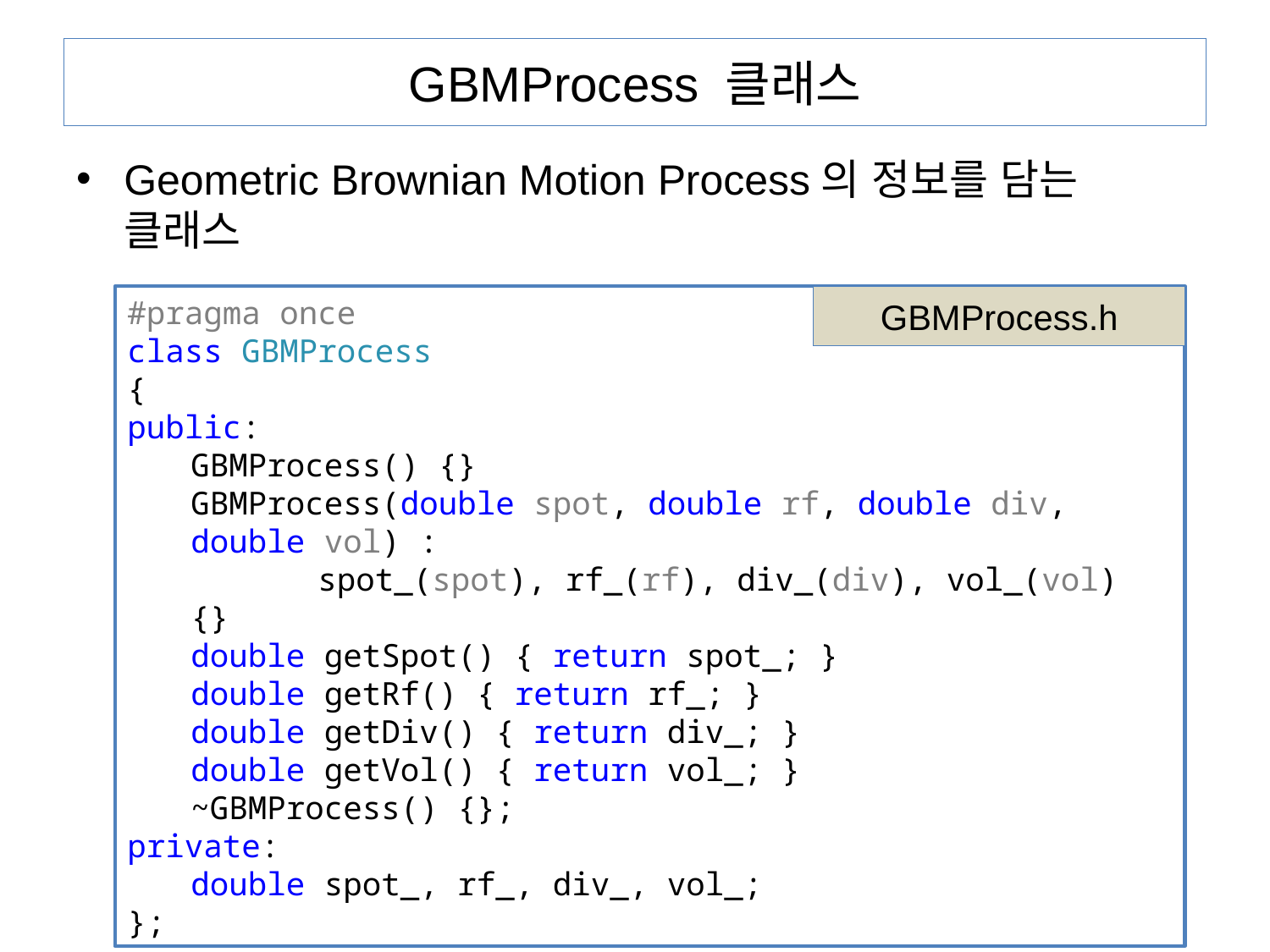

# GBMProcess 클래스
Geometric Brownian Motion Process의 정보를 담는 클래스
GBMProcess.h
#pragma once
class GBMProcess
{
public:
GBMProcess() {}
GBMProcess(double spot, double rf, double div, double vol) :
	spot_(spot), rf_(rf), div_(div), vol_(vol) {}
double getSpot() { return spot_; }
double getRf() { return rf_; }
double getDiv() { return div_; }
double getVol() { return vol_; }
~GBMProcess() {};
private:
double spot_, rf_, div_, vol_;
};